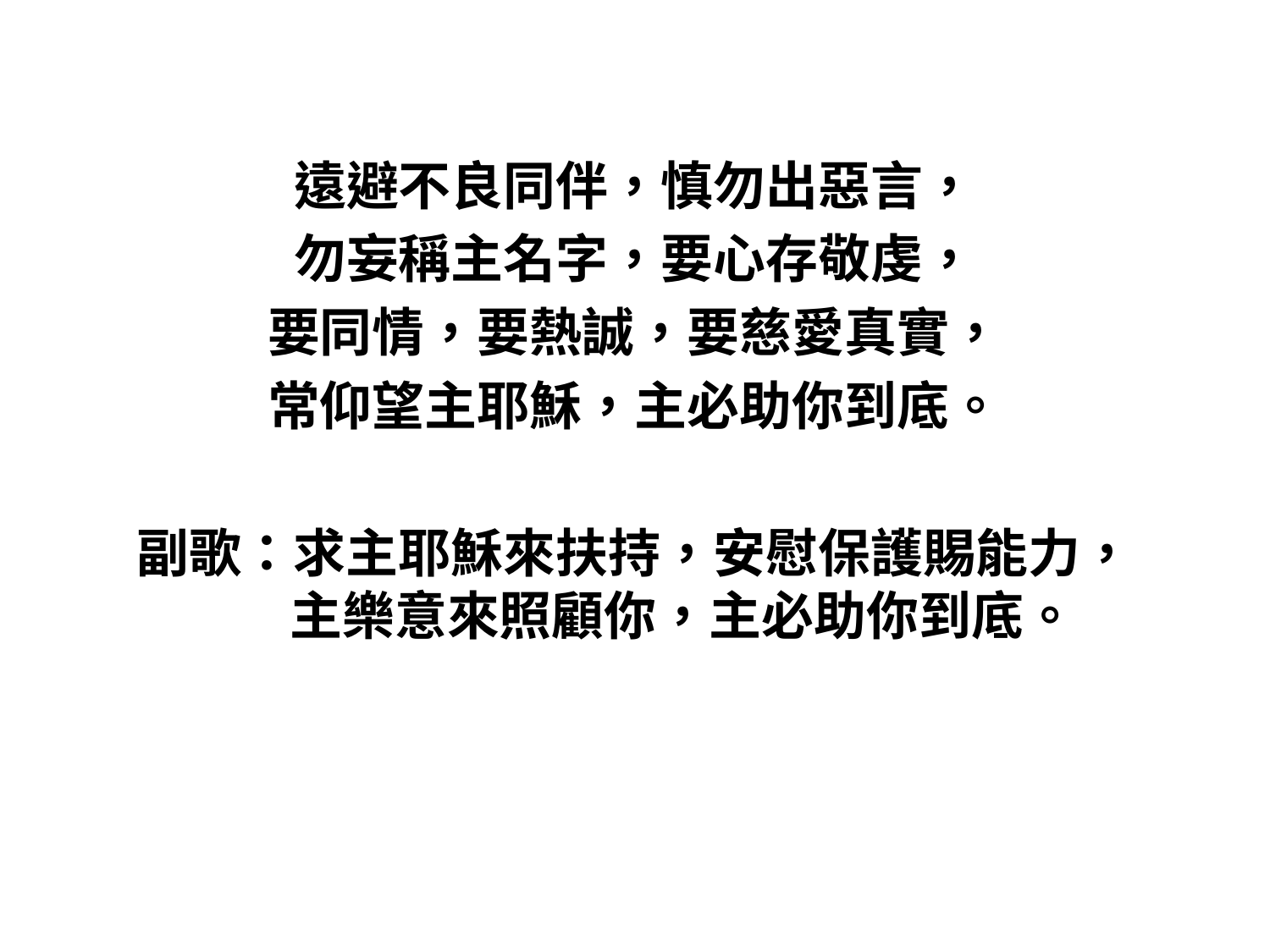

#
遠避不良同伴，慎勿出惡言，
勿妄稱主名字，要心存敬虔，
要同情，要熱誠，要慈愛真實，
常仰望主耶穌，主必助你到底。

副歌：求主耶穌來扶持，安慰保護賜能力，
　主樂意來照顧你，主必助你到底。